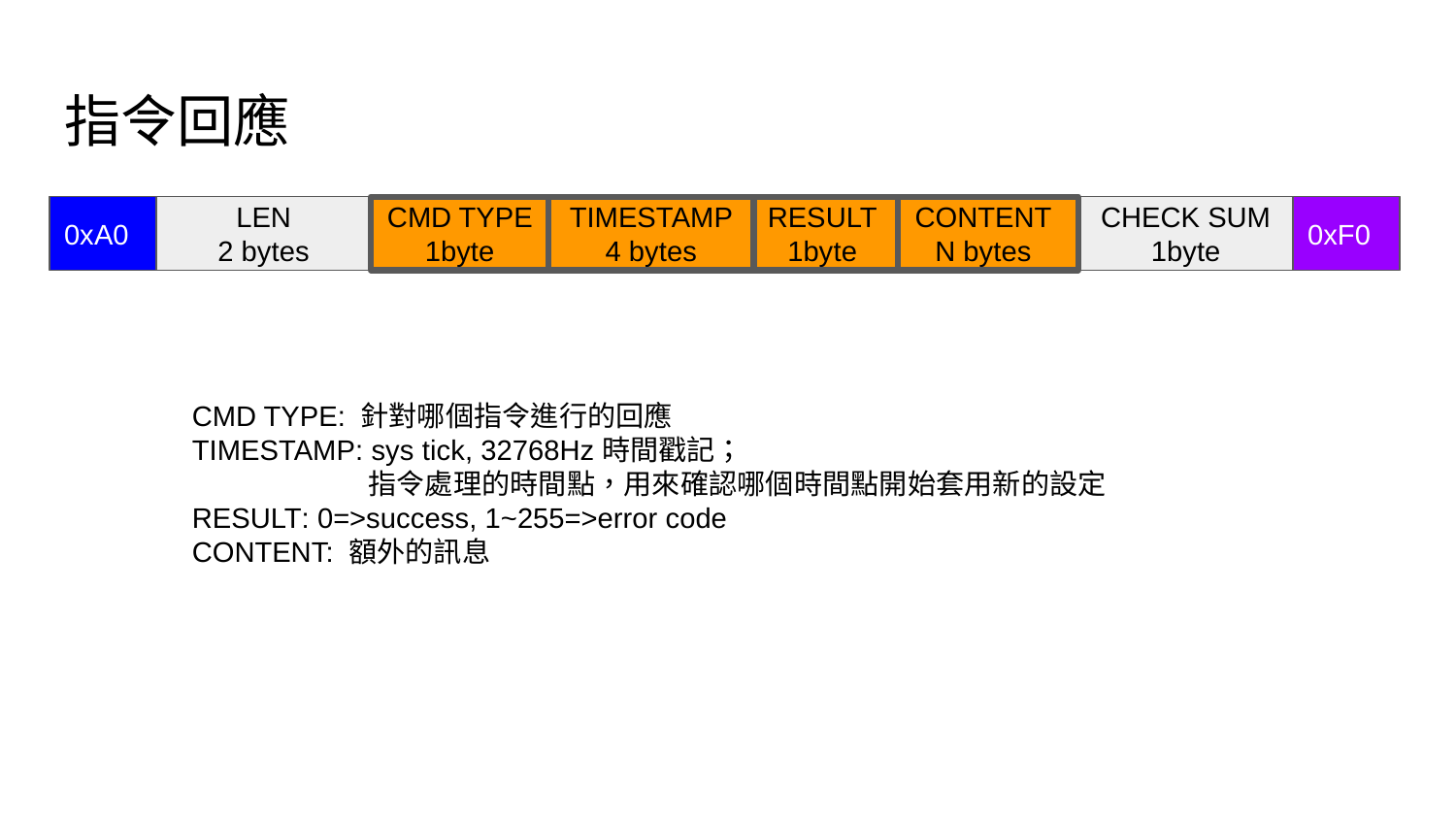

# 指令回應
0xA0
LEN
2 bytes
CMD TYPE
1byte
TIMESTAMP
4 bytes
RESULT
1byte
CONTENT
N bytes
CHECK SUM
1byte
0xF0
CMD TYPE: 針對哪個指令進行的回應
TIMESTAMP: sys tick, 32768Hz時間戳記；
                      指令處理的時間點，用來確認哪個時間點開始套用新的設定
RESULT: 0=>success, 1~255=>error code
CONTENT: 額外的訊息